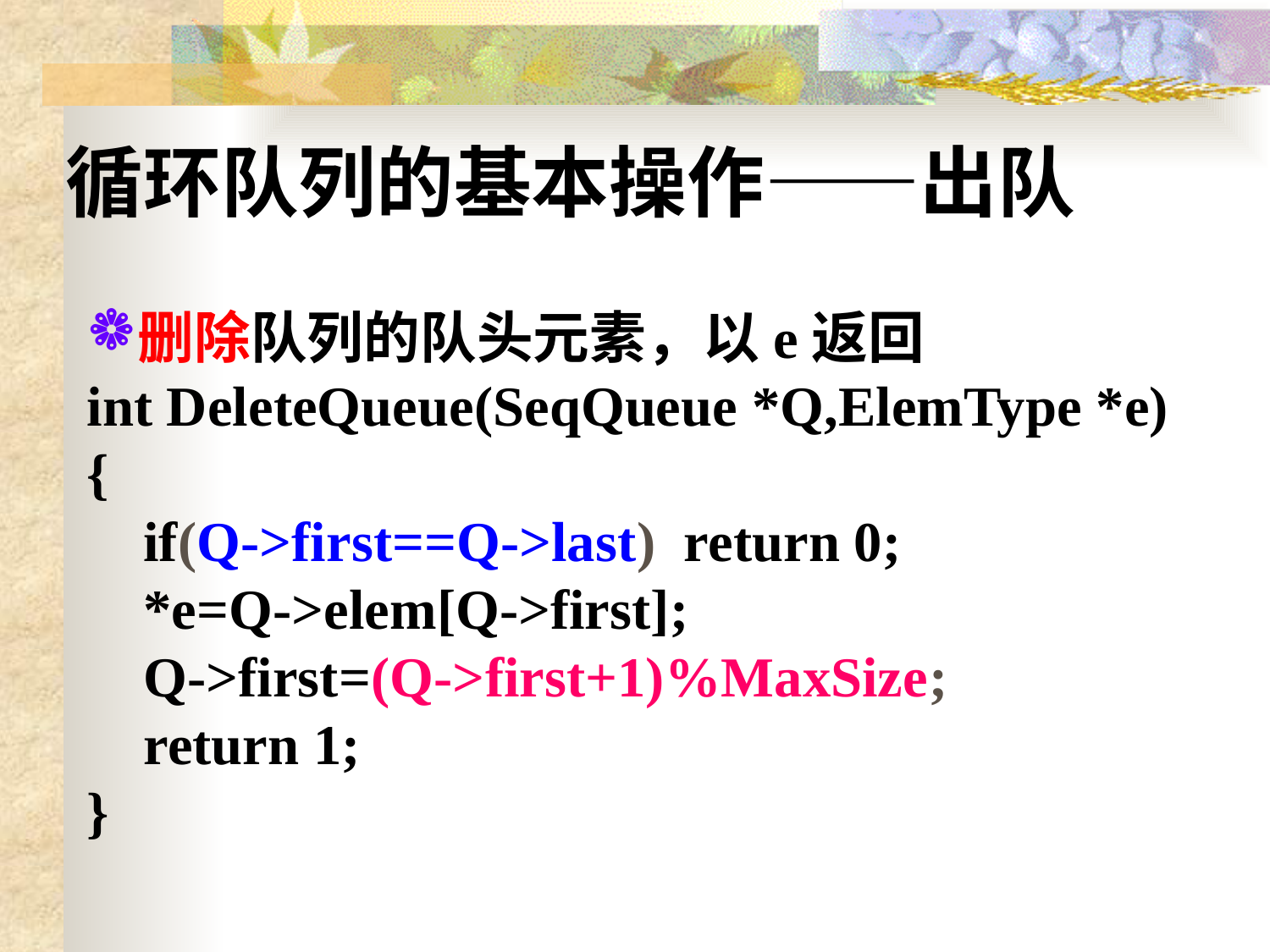

循环队列的基本操作——出队
删除队列的队头元素，以e返回
int DeleteQueue(SeqQueue *Q,ElemType *e)
{
    if(Q->first==Q->last)  return 0;
    *e=Q->elem[Q->first];
    Q->first=(Q->first+1)%MaxSize;
    return 1;
}